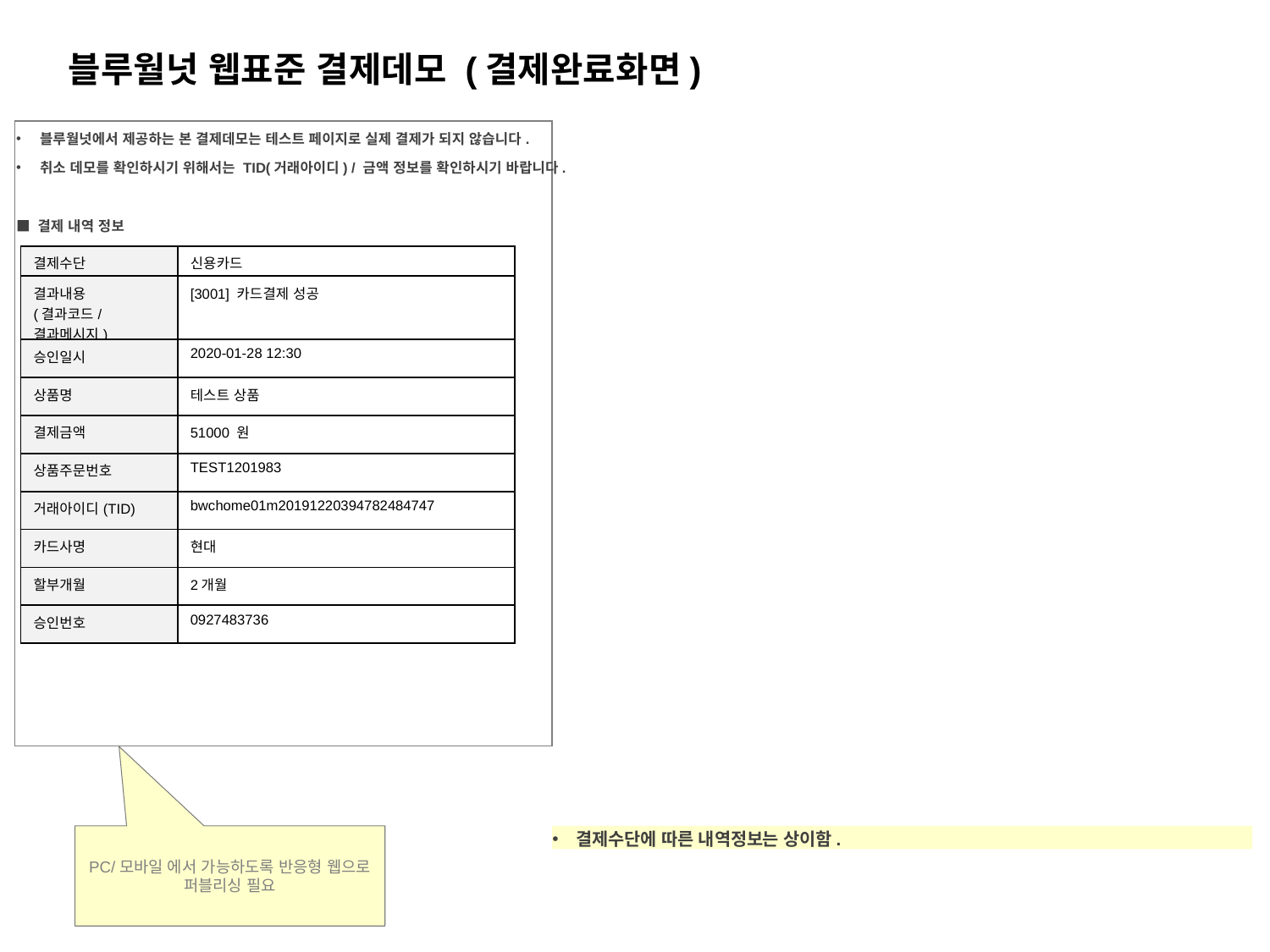

블루월넛 웹표준 결제데모 (결제완료화면)

블루월넛에서 제공하는 본 결제데모는 테스트 페이지로 실제 결제가 되지 않습니다.
취소 데모를 확인하시기 위해서는 TID(거래아이디) / 금액 정보를 확인하시기 바랍니다.
■ 결제 내역 정보
| 결제수단 | 신용카드 |
| --- | --- |
| 결과내용 (결과코드/결과메시지) | [3001] 카드결제 성공 |
| 승인일시 | 2020-01-28 12:30 |
| 상품명 | 테스트 상품 |
| 결제금액 | 51000 원 |
| 상품주문번호 | TEST1201983 |
| 거래아이디(TID) | bwchome01m20191220394782484747 |
| 카드사명 | 현대 |
| 할부개월 | 2개월 |
| 승인번호 | 0927483736 |
PC/모바일 에서 가능하도록 반응형 웹으로 퍼블리싱 필요
결제수단에 따른 내역정보는 상이함.